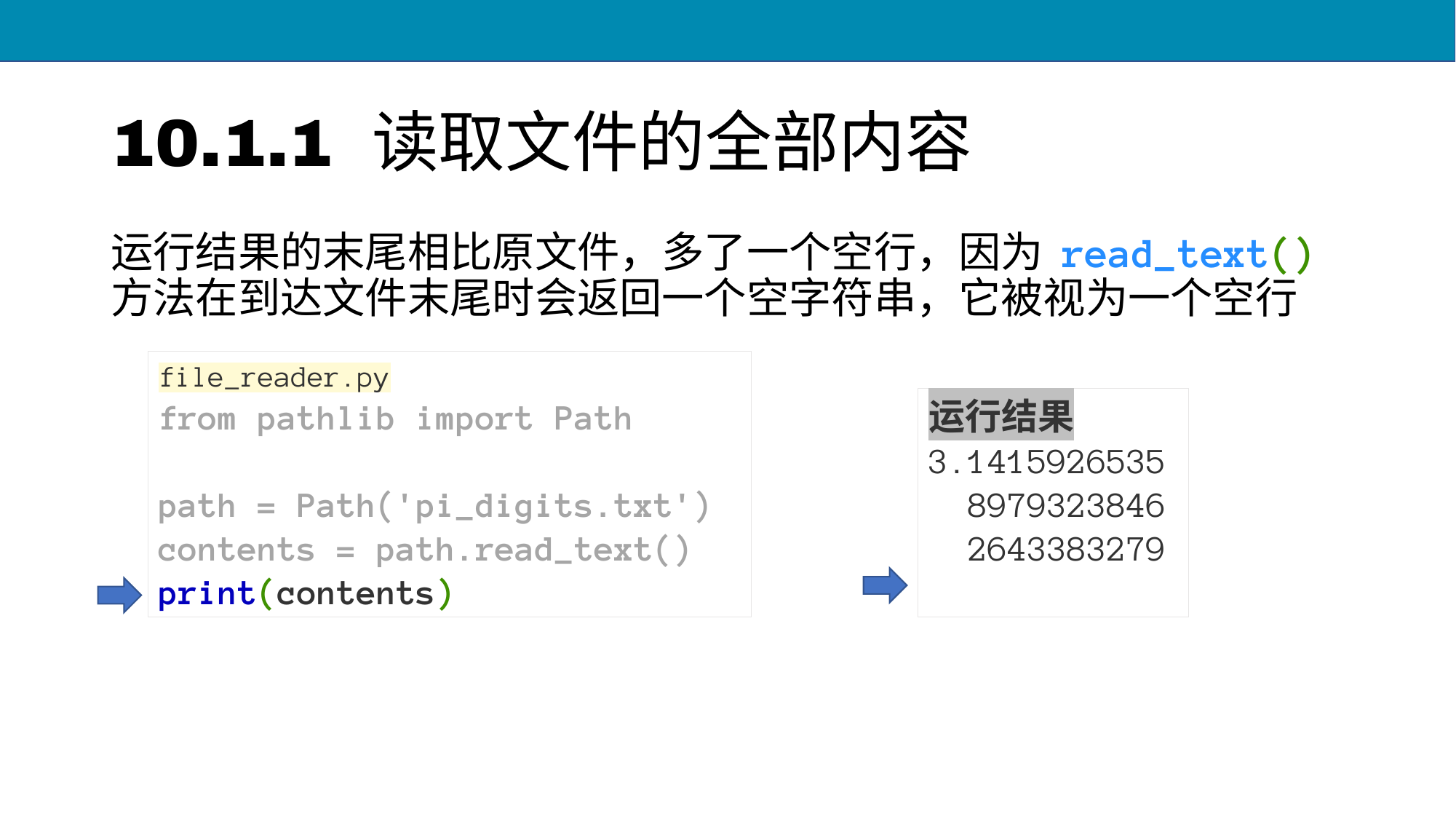

# 10.1.1 读取文件的全部内容
运行结果的末尾相比原文件，多了一个空行，因为 read_text()方法在到达文件末尾时会返回一个空字符串，它被视为一个空行

file_reader.py
from pathlib import Path
path = Path('pi_digits.txt')
contents = path.read_text()
print(contents)
运行结果
3.1415926535
  8979323846
  2643383279